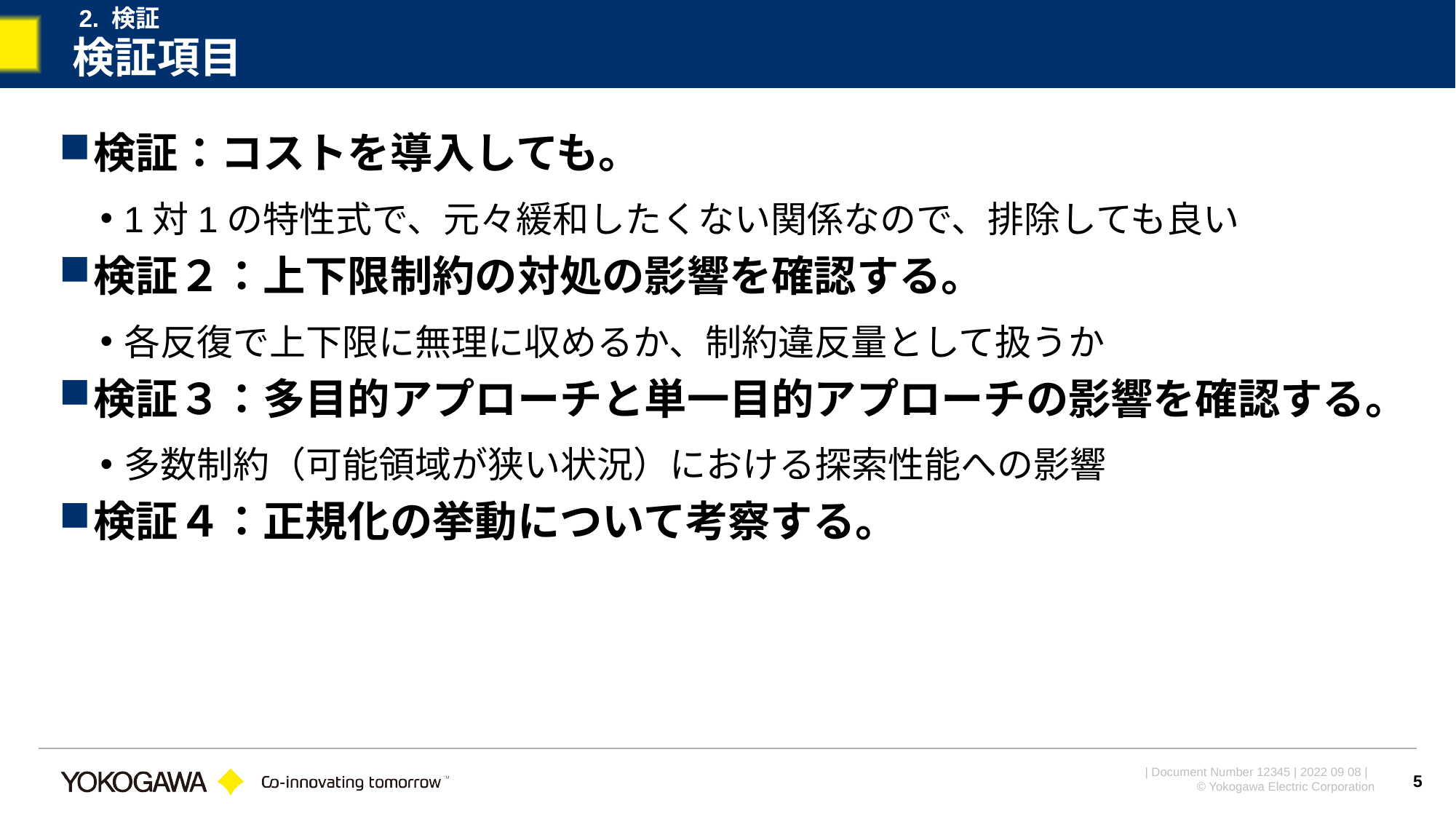

2. 検証
# 検証項目
検証：コストを導入しても。
1対1の特性式で、元々緩和したくない関係なので、排除しても良い
検証２：上下限制約の対処の影響を確認する。
各反復で上下限に無理に収めるか、制約違反量として扱うか
検証３：多目的アプローチと単一目的アプローチの影響を確認する。
多数制約（可能領域が狭い状況）における探索性能への影響
検証４：正規化の挙動について考察する。
5